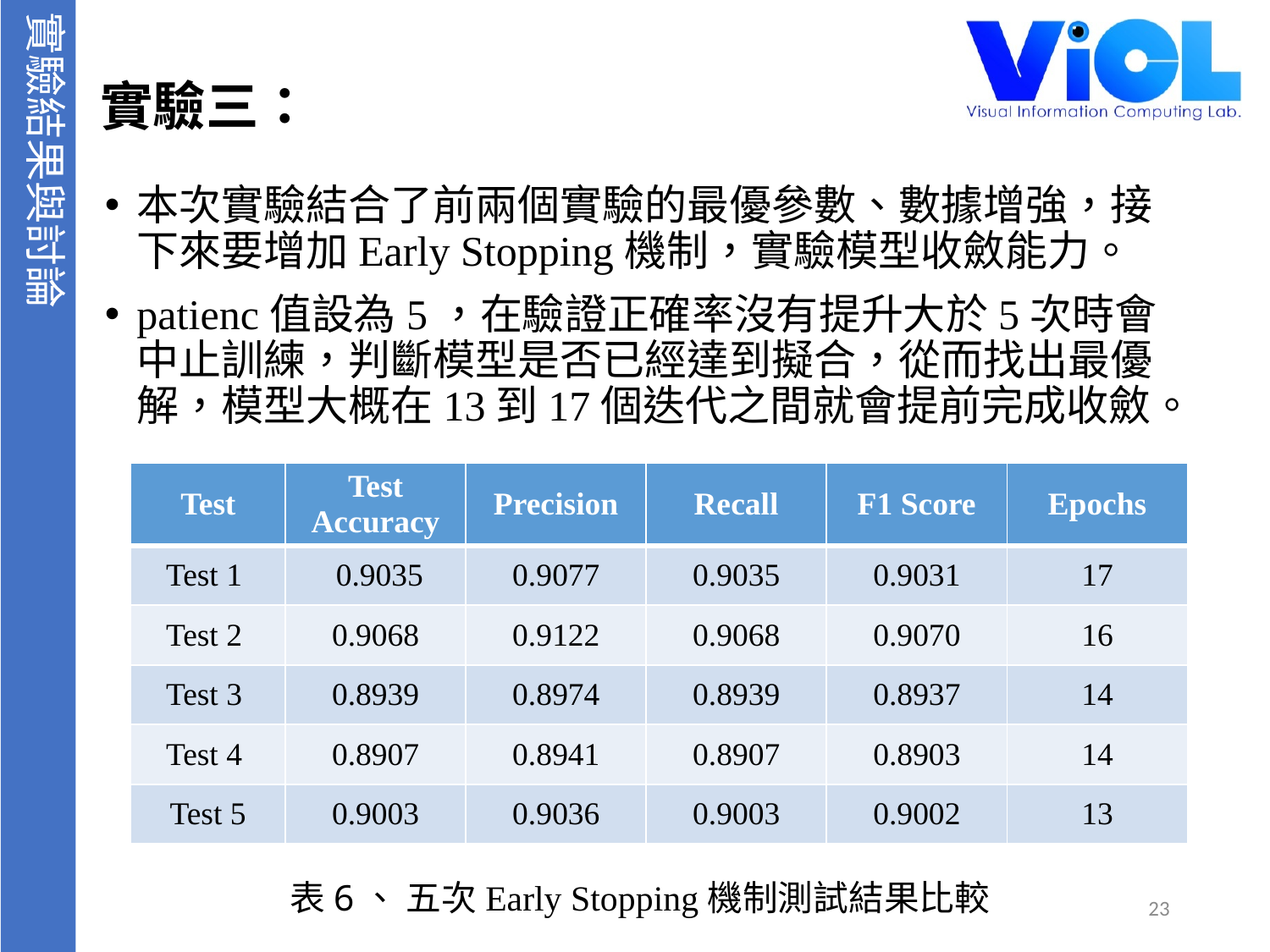

實驗結果與討論

# 實驗三：
本次實驗結合了前兩個實驗的最優參數、數據增強，接下來要增加Early Stopping機制，實驗模型收斂能力。
patienc值設為5，在驗證正確率沒有提升大於5次時會中止訓練，判斷模型是否已經達到擬合，從而找出最優解，模型大概在13到17個迭代之間就會提前完成收斂。
| Test | Test Accuracy | Precision | Recall | F1 Score | Epochs |
| --- | --- | --- | --- | --- | --- |
| Test 1 | 0.9035 | 0.9077 | 0.9035 | 0.9031 | 17 |
| Test 2 | 0.9068 | 0.9122 | 0.9068 | 0.9070 | 16 |
| Test 3 | 0.8939 | 0.8974 | 0.8939 | 0.8937 | 14 |
| Test 4 | 0.8907 | 0.8941 | 0.8907 | 0.8903 | 14 |
| Test 5 | 0.9003 | 0.9036 | 0.9003 | 0.9002 | 13 |
表6、 五次Early Stopping機制測試結果比較
23